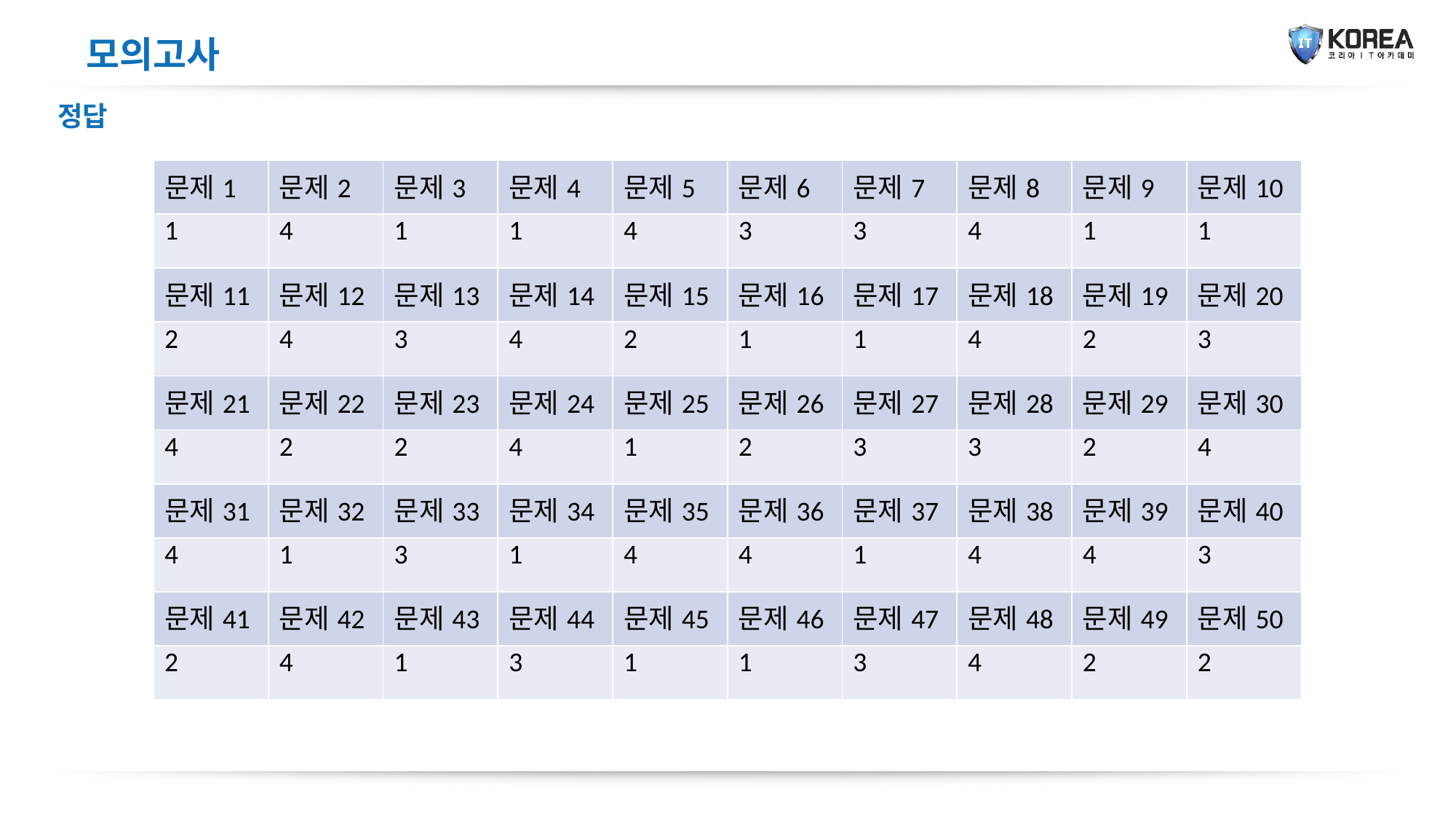

모의고사
정답
| 문제1 | 문제2 | 문제3 | 문제4 | 문제5 | 문제6 | 문제7 | 문제8 | 문제9 | 문제10 |
| --- | --- | --- | --- | --- | --- | --- | --- | --- | --- |
| 1 | 4 | 1 | 1 | 4 | 3 | 3 | 4 | 1 | 1 |
| 문제11 | 문제12 | 문제13 | 문제14 | 문제15 | 문제16 | 문제17 | 문제18 | 문제19 | 문제20 |
| 2 | 4 | 3 | 4 | 2 | 1 | 1 | 4 | 2 | 3 |
| 문제21 | 문제22 | 문제23 | 문제24 | 문제25 | 문제26 | 문제27 | 문제28 | 문제29 | 문제30 |
| 4 | 2 | 2 | 4 | 1 | 2 | 3 | 3 | 2 | 4 |
| 문제31 | 문제32 | 문제33 | 문제34 | 문제35 | 문제36 | 문제37 | 문제38 | 문제39 | 문제40 |
| 4 | 1 | 3 | 1 | 4 | 4 | 1 | 4 | 4 | 3 |
| 문제41 | 문제42 | 문제43 | 문제44 | 문제45 | 문제46 | 문제47 | 문제48 | 문제49 | 문제50 |
| 2 | 4 | 1 | 3 | 1 | 1 | 3 | 4 | 2 | 2 |